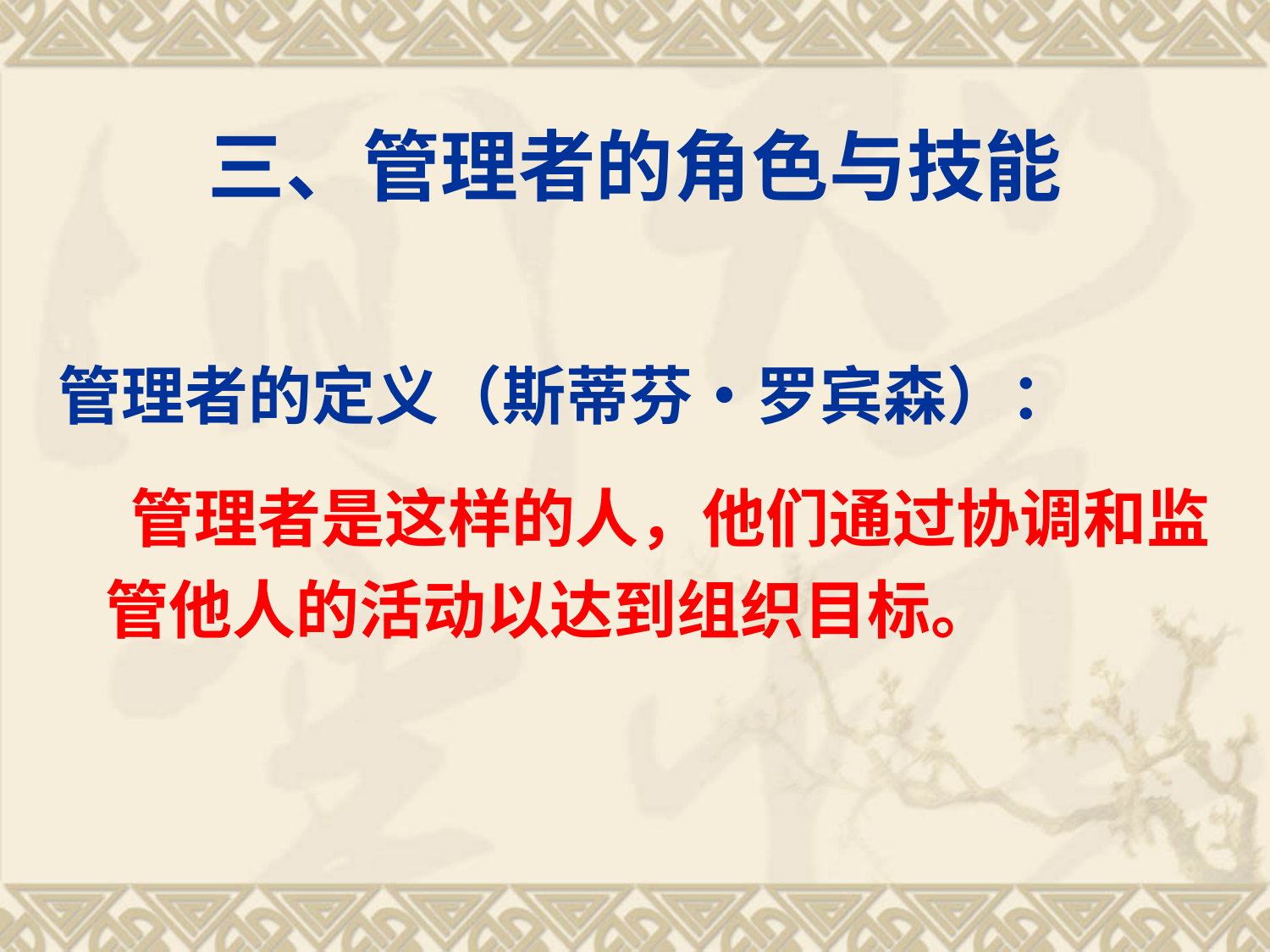

# 三、管理者的角色与技能

管理者的定义（斯蒂芬•罗宾森）：
    管理者是这样的人，他们通过协调和监管他人的活动以达到组织目标。